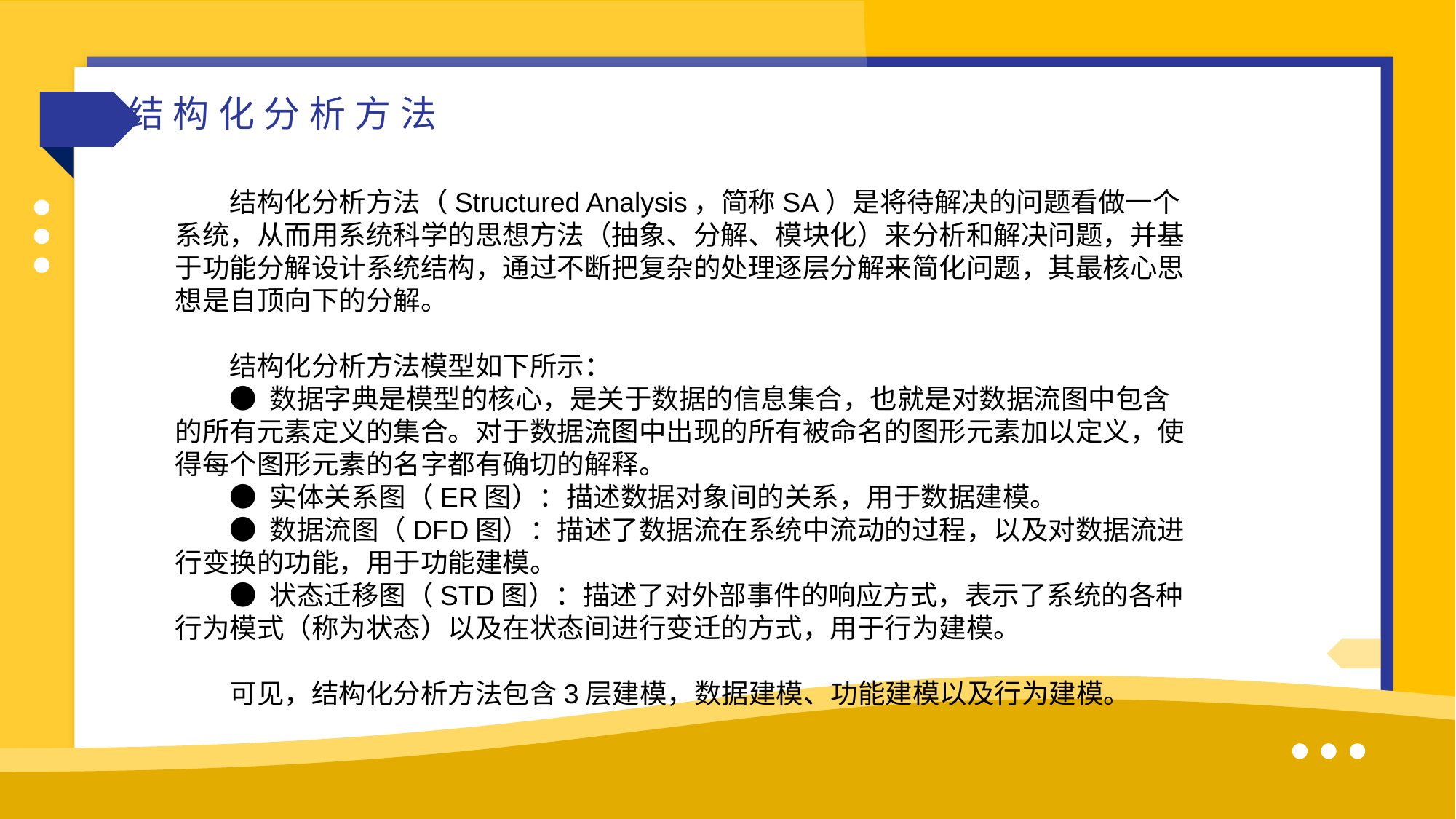

结构化分析方法
结构化分析方法（Structured Analysis，简称SA）是将待解决的问题看做一个系统，从而用系统科学的思想方法（抽象、分解、模块化）来分析和解决问题，并基于功能分解设计系统结构，通过不断把复杂的处理逐层分解来简化问题，其最核心思想是自顶向下的分解。

结构化分析方法模型如下所示：
● 数据字典是模型的核心，是关于数据的信息集合，也就是对数据流图中包含的所有元素定义的集合。对于数据流图中出现的所有被命名的图形元素加以定义，使得每个图形元素的名字都有确切的解释。
● 实体关系图（ER图）：描述数据对象间的关系，用于数据建模。
● 数据流图（DFD图）：描述了数据流在系统中流动的过程，以及对数据流进行变换的功能，用于功能建模。
● 状态迁移图（STD图）：描述了对外部事件的响应方式，表示了系统的各种行为模式（称为状态）以及在状态间进行变迁的方式，用于行为建模。

可见，结构化分析方法包含3层建模，数据建模、功能建模以及行为建模。